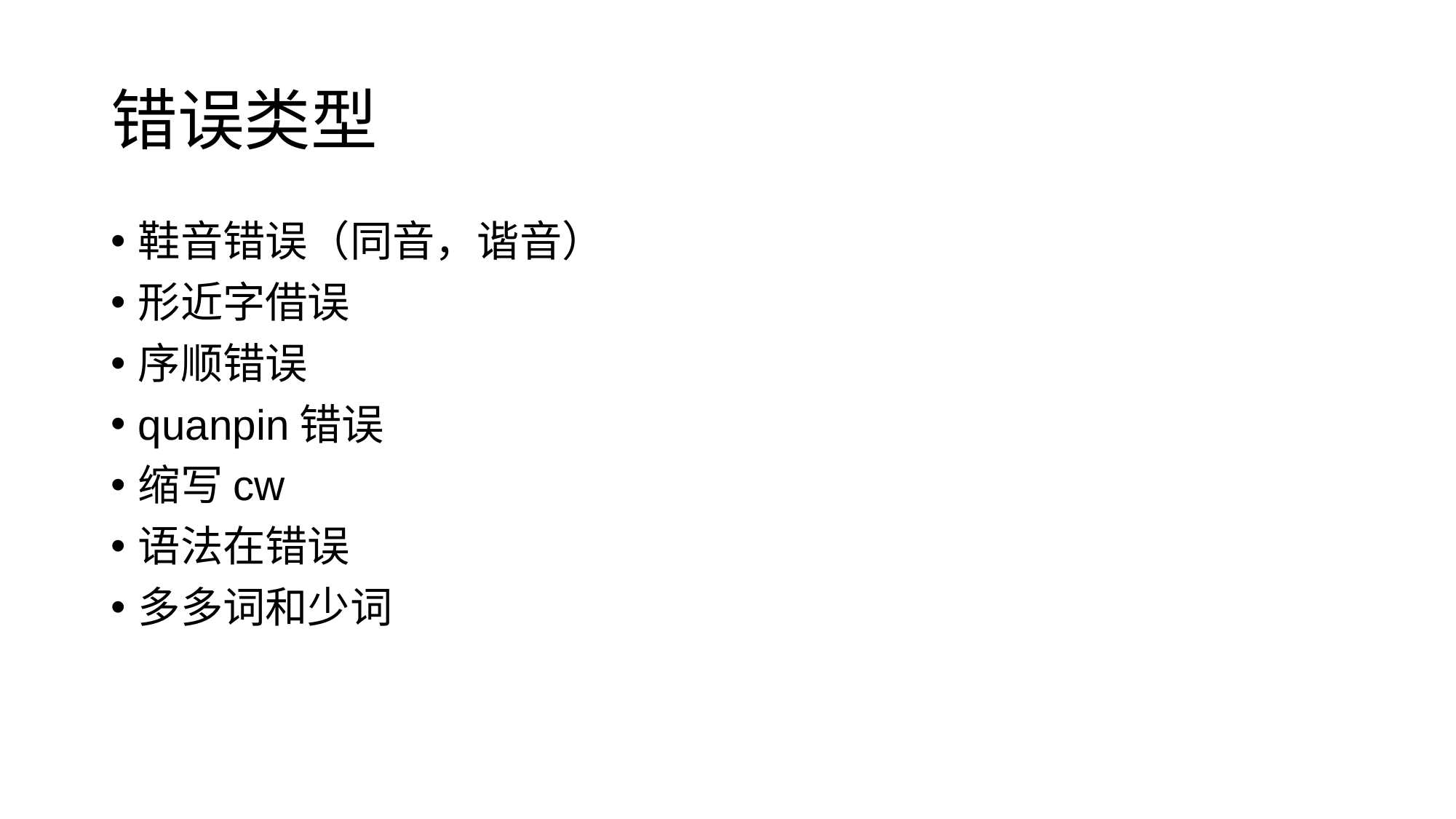

# 错误类型
鞋音错误（同音，谐音）
形近字借误
序顺错误
quanpin错误
缩写cw
语法在错误
多多词和少词